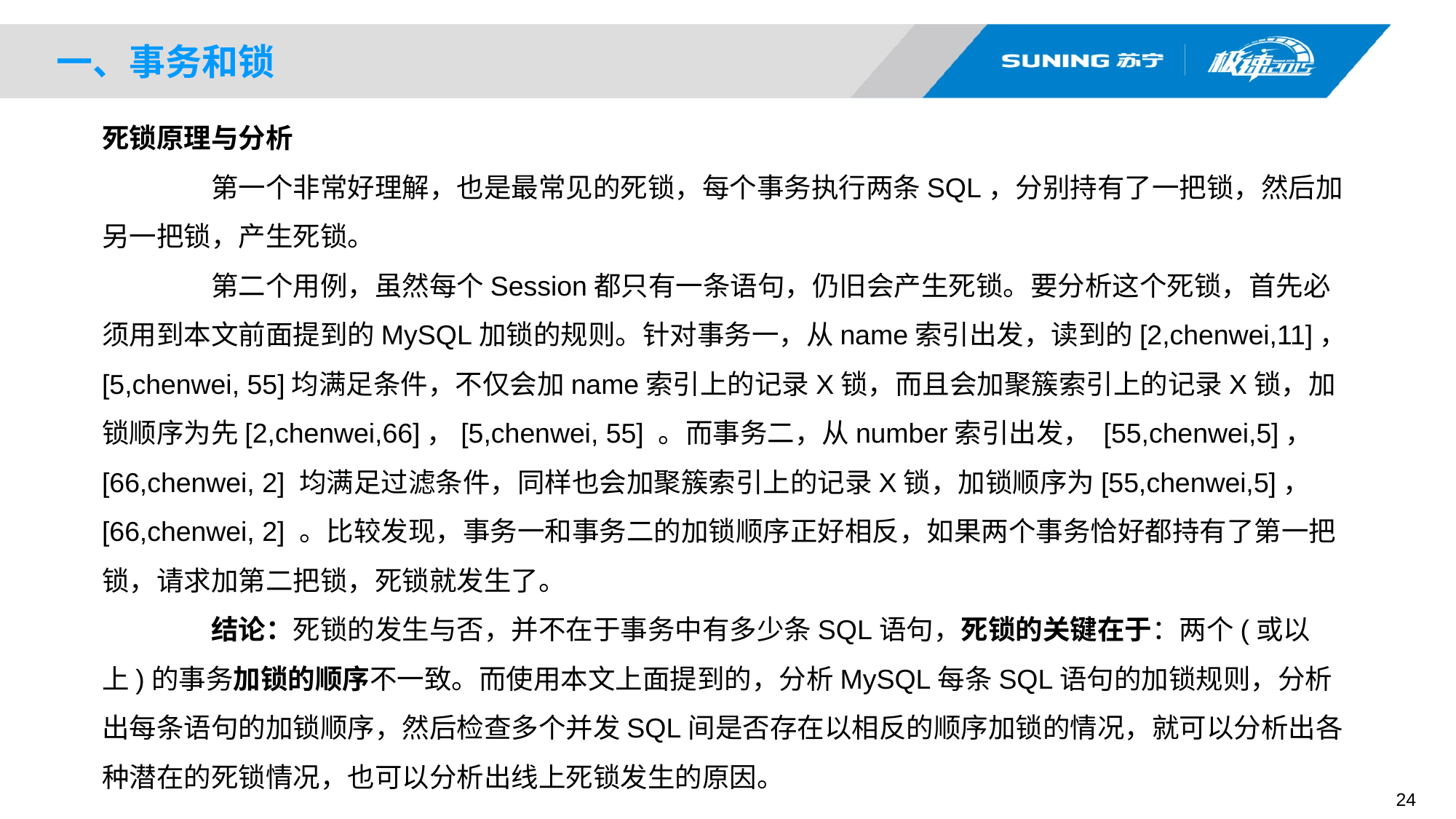

# 一、事务和锁
死锁原理与分析
	第一个非常好理解，也是最常见的死锁，每个事务执行两条SQL，分别持有了一把锁，然后加另一把锁，产生死锁。
	第二个用例，虽然每个Session都只有一条语句，仍旧会产生死锁。要分析这个死锁，首先必须用到本文前面提到的MySQL加锁的规则。针对事务一，从name索引出发，读到的[2,chenwei,11]，[5,chenwei, 55]均满足条件，不仅会加name索引上的记录X锁，而且会加聚簇索引上的记录X锁，加锁顺序为先[2,chenwei,66]，[5,chenwei, 55] 。而事务二，从number索引出发， [55,chenwei,5]，[66,chenwei, 2] 均满足过滤条件，同样也会加聚簇索引上的记录X锁，加锁顺序为[55,chenwei,5]，[66,chenwei, 2] 。比较发现，事务一和事务二的加锁顺序正好相反，如果两个事务恰好都持有了第一把锁，请求加第二把锁，死锁就发生了。
	结论：死锁的发生与否，并不在于事务中有多少条SQL语句，死锁的关键在于：两个(或以上)的事务加锁的顺序不一致。而使用本文上面提到的，分析MySQL每条SQL语句的加锁规则，分析出每条语句的加锁顺序，然后检查多个并发SQL间是否存在以相反的顺序加锁的情况，就可以分析出各种潜在的死锁情况，也可以分析出线上死锁发生的原因。